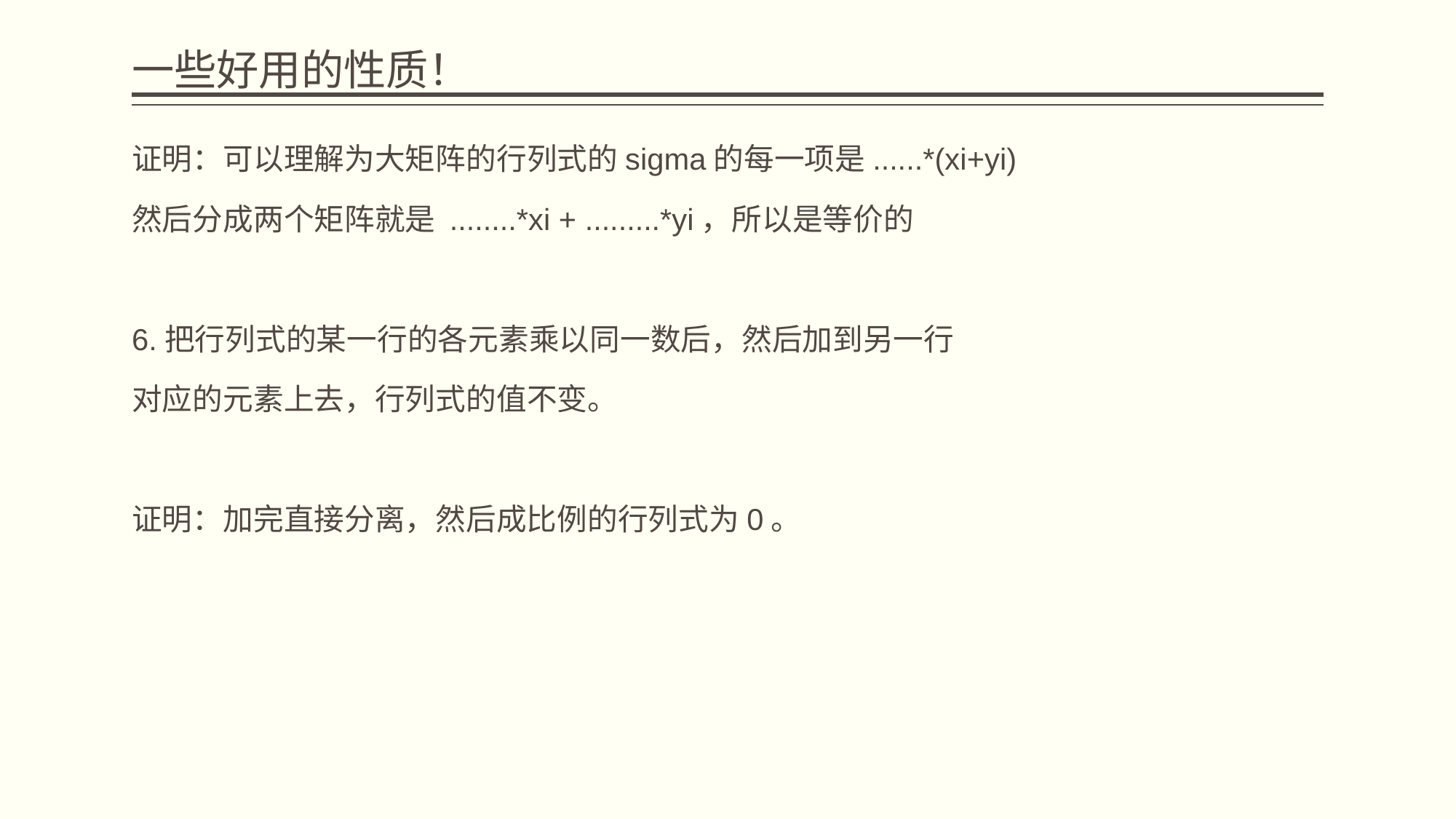

# 一些好用的性质！
证明：可以理解为大矩阵的行列式的sigma的每一项是......*(xi+yi)
然后分成两个矩阵就是 ........*xi + .........*yi，所以是等价的

6.把行列式的某一行的各元素乘以同一数后，然后加到另一行
对应的元素上去，行列式的值不变。

证明：加完直接分离，然后成比例的行列式为0。